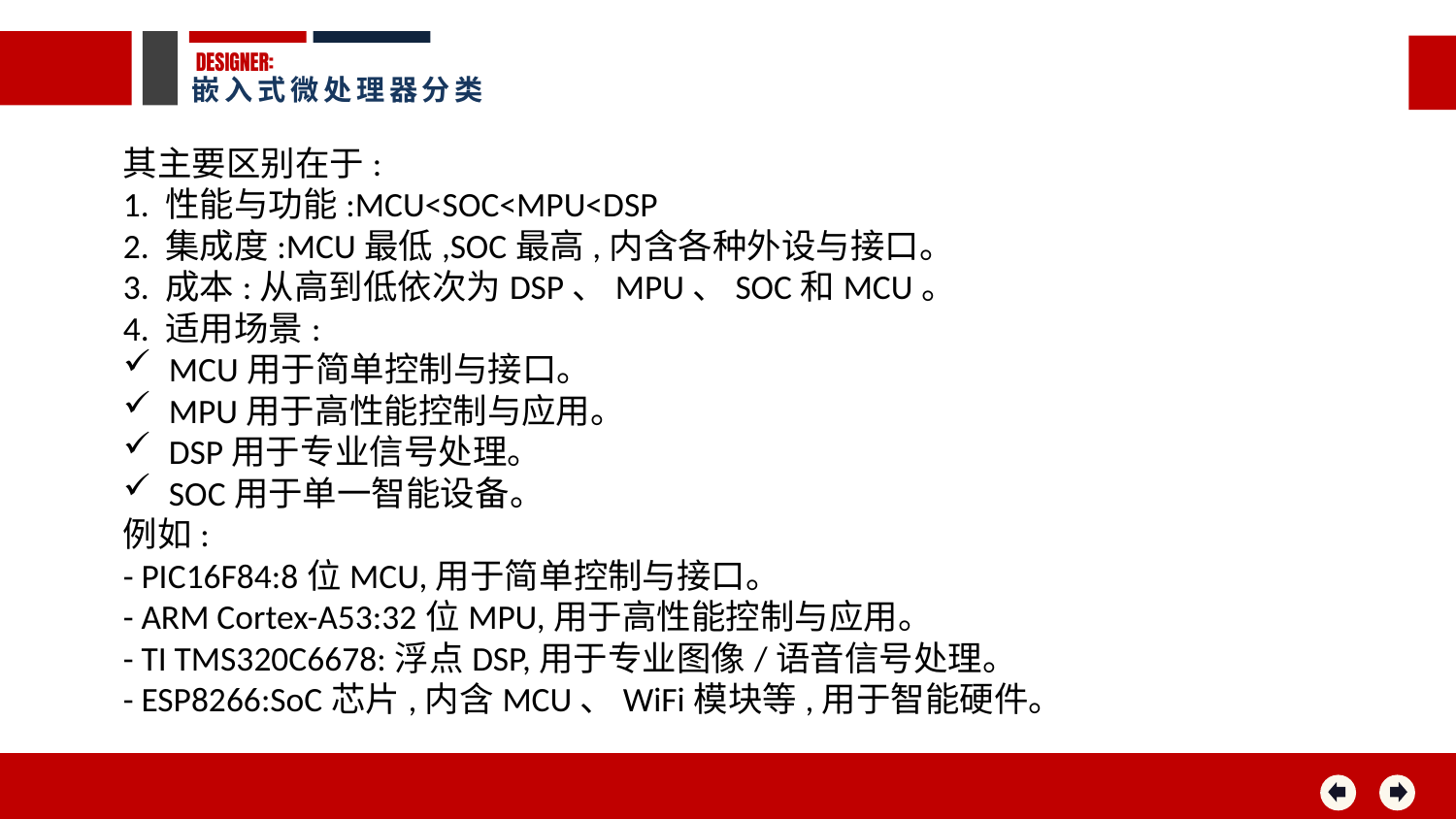

DESIGNER:
嵌入式微处理器分类
其主要区别在于:
1. 性能与功能:MCU<SOC<MPU<DSP
2. 集成度:MCU最低,SOC最高,内含各种外设与接口。
3. 成本:从高到低依次为DSP、MPU、SOC和MCU。
4. 适用场景:
MCU用于简单控制与接口。
MPU用于高性能控制与应用。
DSP用于专业信号处理。
SOC用于单一智能设备。
例如:
- PIC16F84:8位MCU,用于简单控制与接口。
- ARM Cortex-A53:32位MPU,用于高性能控制与应用。
- TI TMS320C6678:浮点DSP,用于专业图像/语音信号处理。
- ESP8266:SoC芯片,内含MCU、WiFi模块等,用于智能硬件。